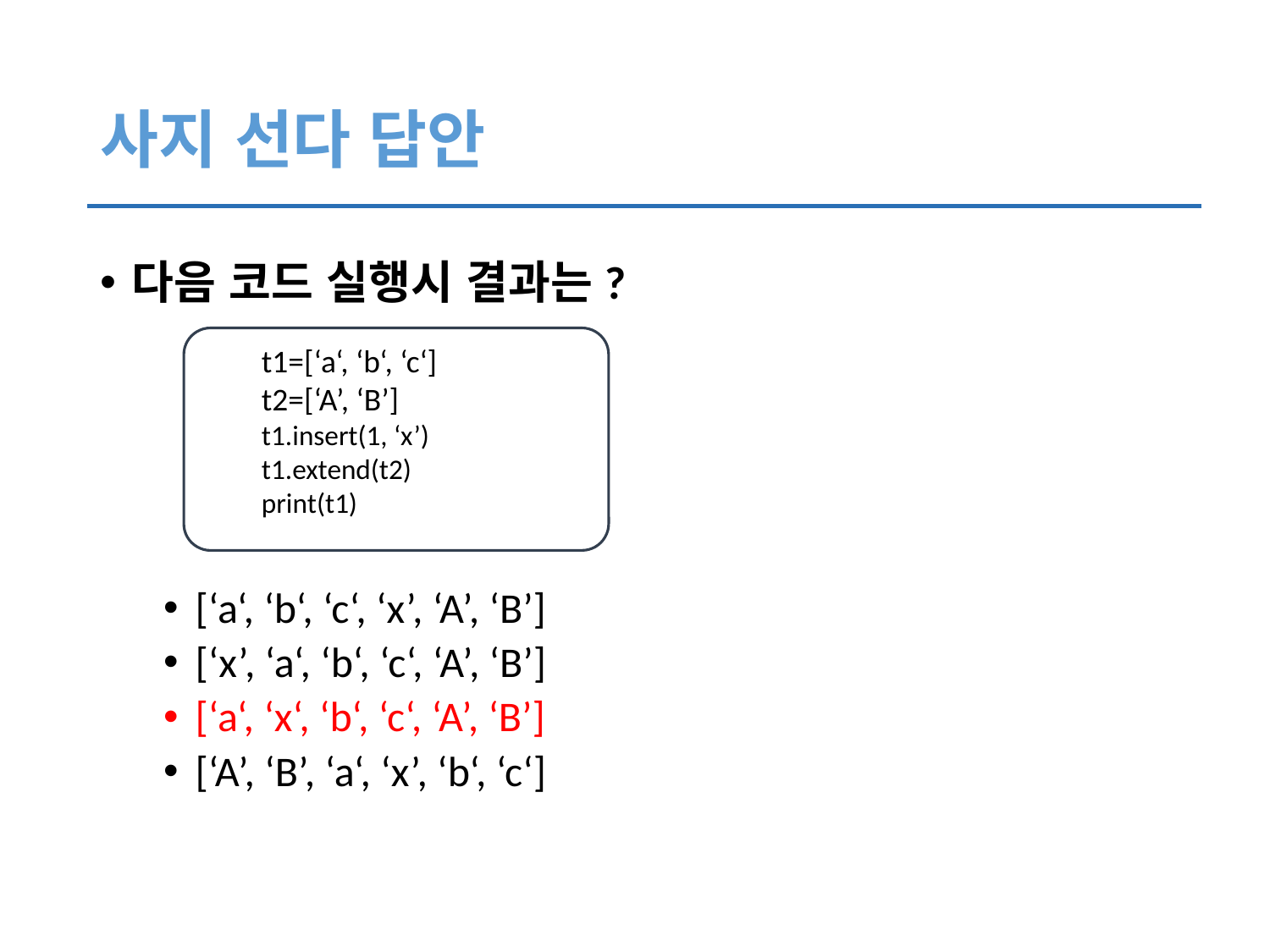

# 사지 선다 답안
다음 코드 실행시 결과는?

[‘a‘, ‘b‘, ‘c‘, ‘x’, ‘A’, ‘B’]
[‘x’, ‘a‘, ‘b‘, ‘c‘, ‘A’, ‘B’]
[‘a‘, ‘x‘, ‘b‘, ‘c‘, ‘A’, ‘B’]
[‘A’, ‘B’, ‘a‘, ‘x’, ‘b‘, ‘c‘]

t1=[‘a‘, ‘b‘, ‘c‘]
t2=[‘A’, ‘B’]
t1.insert(1, ‘x’)
t1.extend(t2)
print(t1)